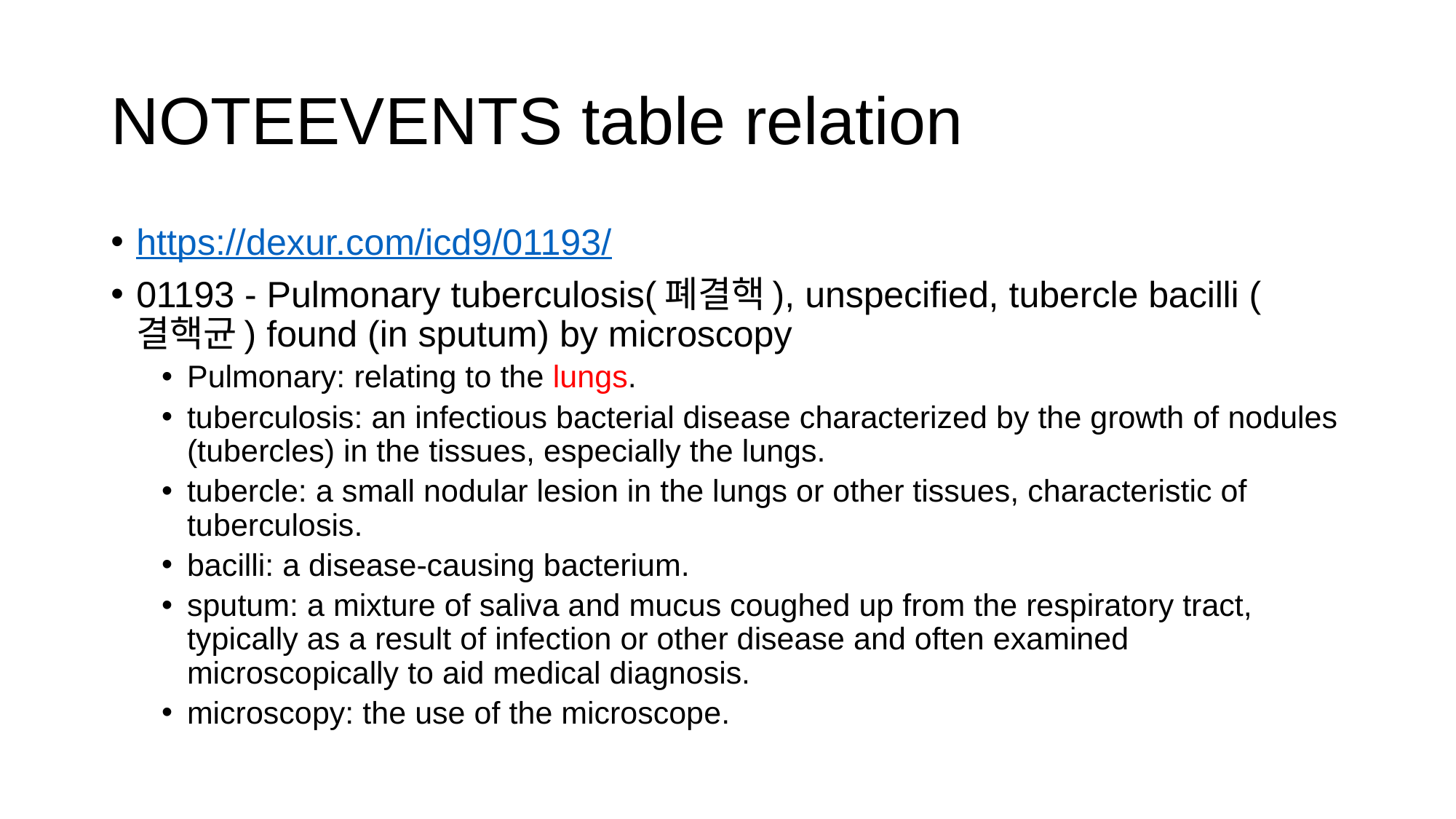

# NOTEEVENTS table relation
https://dexur.com/icd9/01193/
01193 - Pulmonary tuberculosis(폐결핵), unspecified, tubercle bacilli (결핵균) found (in sputum) by microscopy
Pulmonary: relating to the lungs.
tuberculosis: an infectious bacterial disease characterized by the growth of nodules (tubercles) in the tissues, especially the lungs.
tubercle: a small nodular lesion in the lungs or other tissues, characteristic of tuberculosis.
bacilli: a disease-causing bacterium.
sputum: a mixture of saliva and mucus coughed up from the respiratory tract, typically as a result of infection or other disease and often examined microscopically to aid medical diagnosis.
microscopy: the use of the microscope.